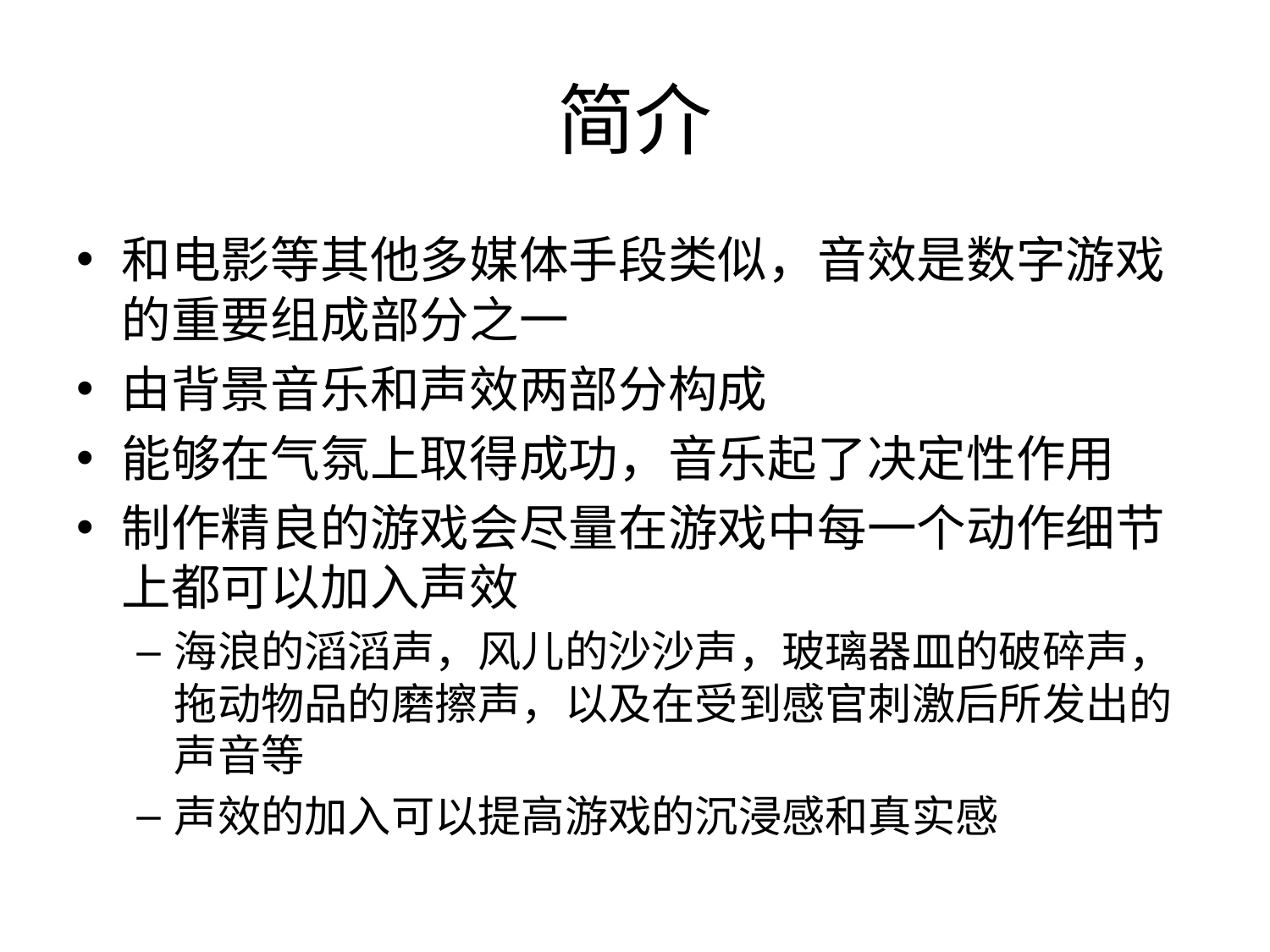

# 简介
和电影等其他多媒体手段类似，音效是数字游戏的重要组成部分之一
由背景音乐和声效两部分构成
能够在气氛上取得成功，音乐起了决定性作用
制作精良的游戏会尽量在游戏中每一个动作细节上都可以加入声效
海浪的滔滔声，风儿的沙沙声，玻璃器皿的破碎声，拖动物品的磨擦声，以及在受到感官刺激后所发出的声音等
声效的加入可以提高游戏的沉浸感和真实感